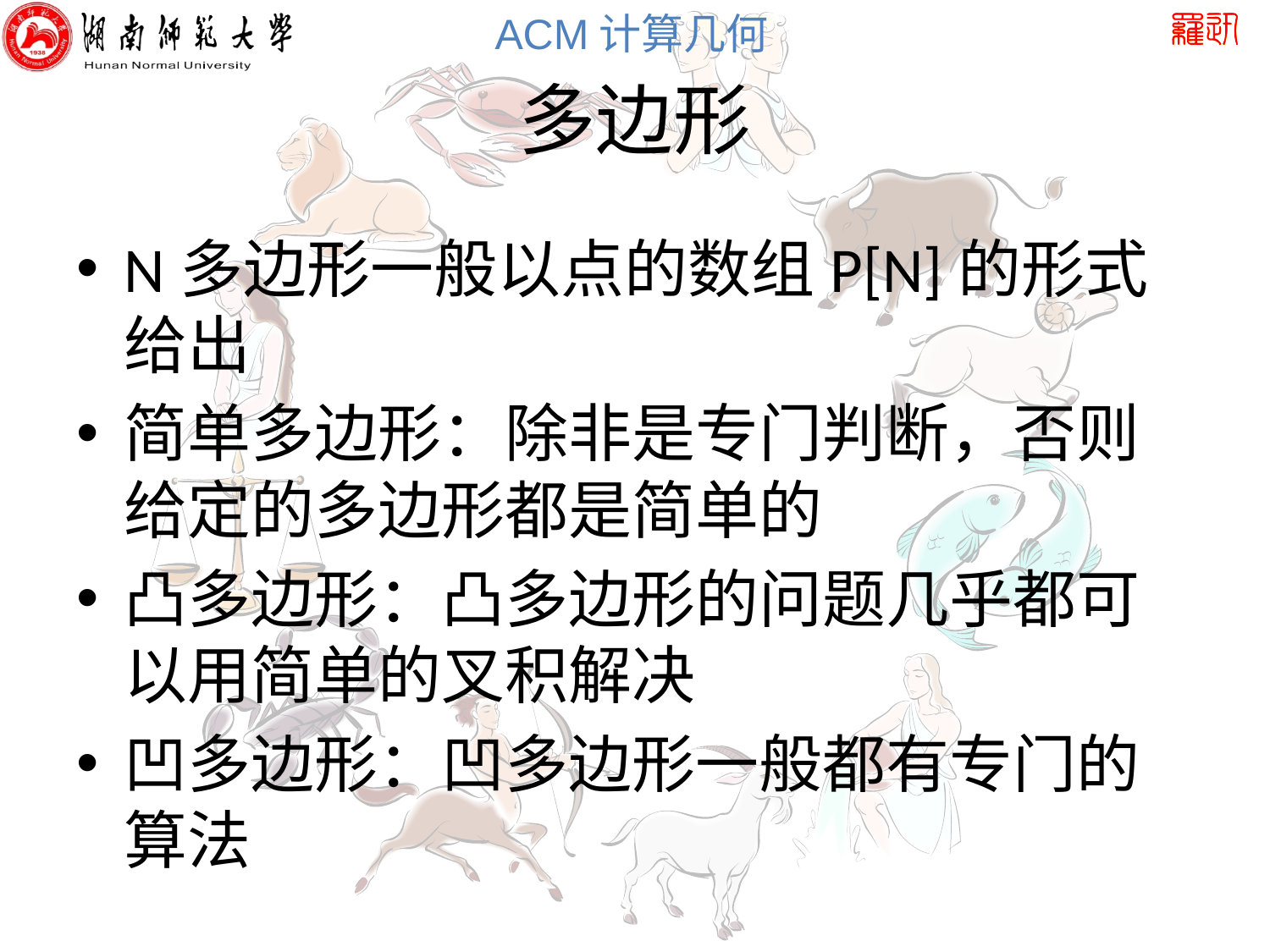

# 多边形
N多边形一般以点的数组P[N]的形式给出
简单多边形：除非是专门判断，否则给定的多边形都是简单的
凸多边形：凸多边形的问题几乎都可以用简单的叉积解决
凹多边形：凹多边形一般都有专门的算法